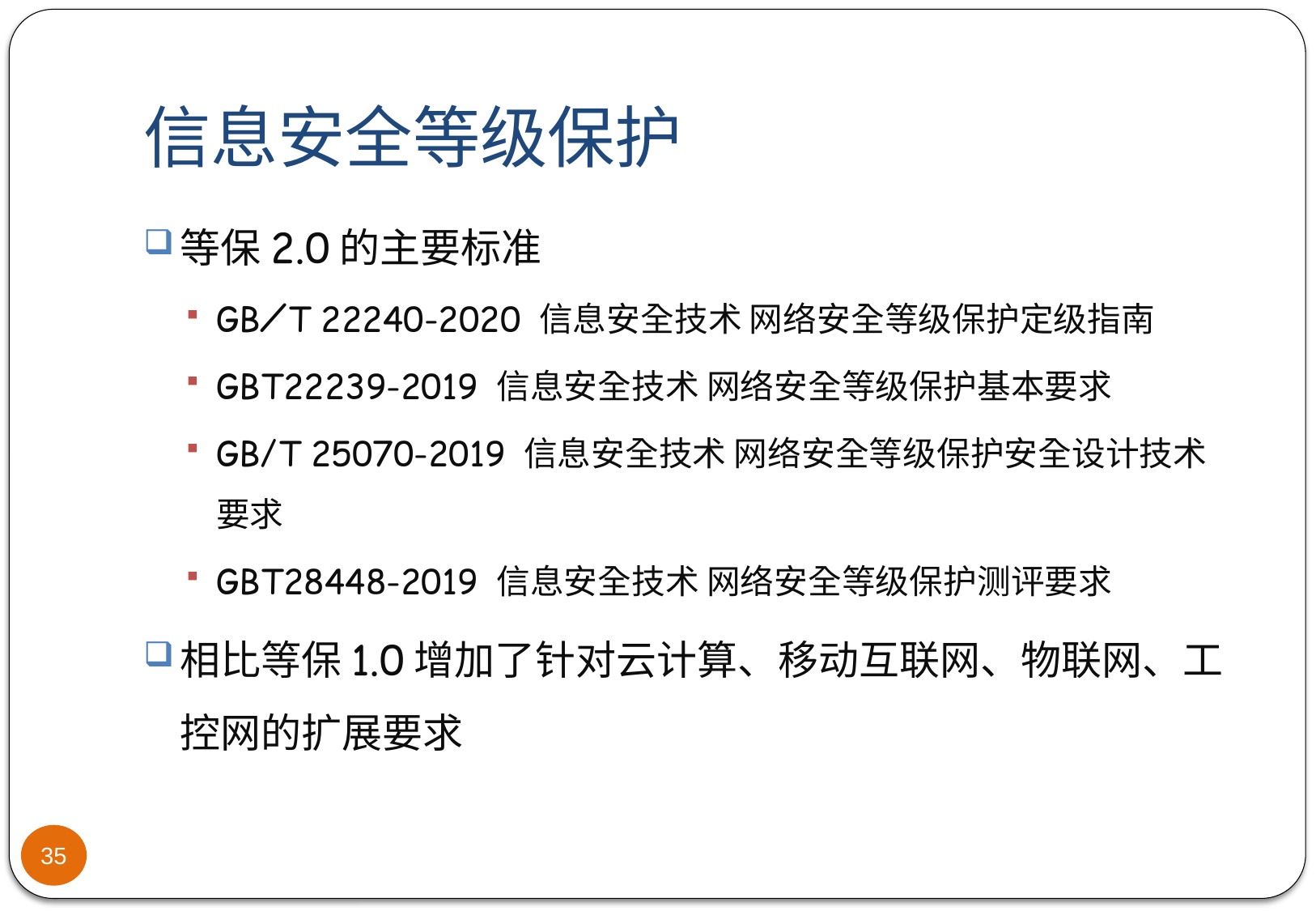

# 信息安全等级保护
等保2.0的主要标准
GB∕T 22240-2020 信息安全技术 网络安全等级保护定级指南
GBT22239-2019 信息安全技术 网络安全等级保护基本要求
GB/T 25070-2019 信息安全技术 网络安全等级保护安全设计技术要求
GBT28448-2019 信息安全技术 网络安全等级保护测评要求
相比等保1.0增加了针对云计算、移动互联网、物联网、工控网的扩展要求
35